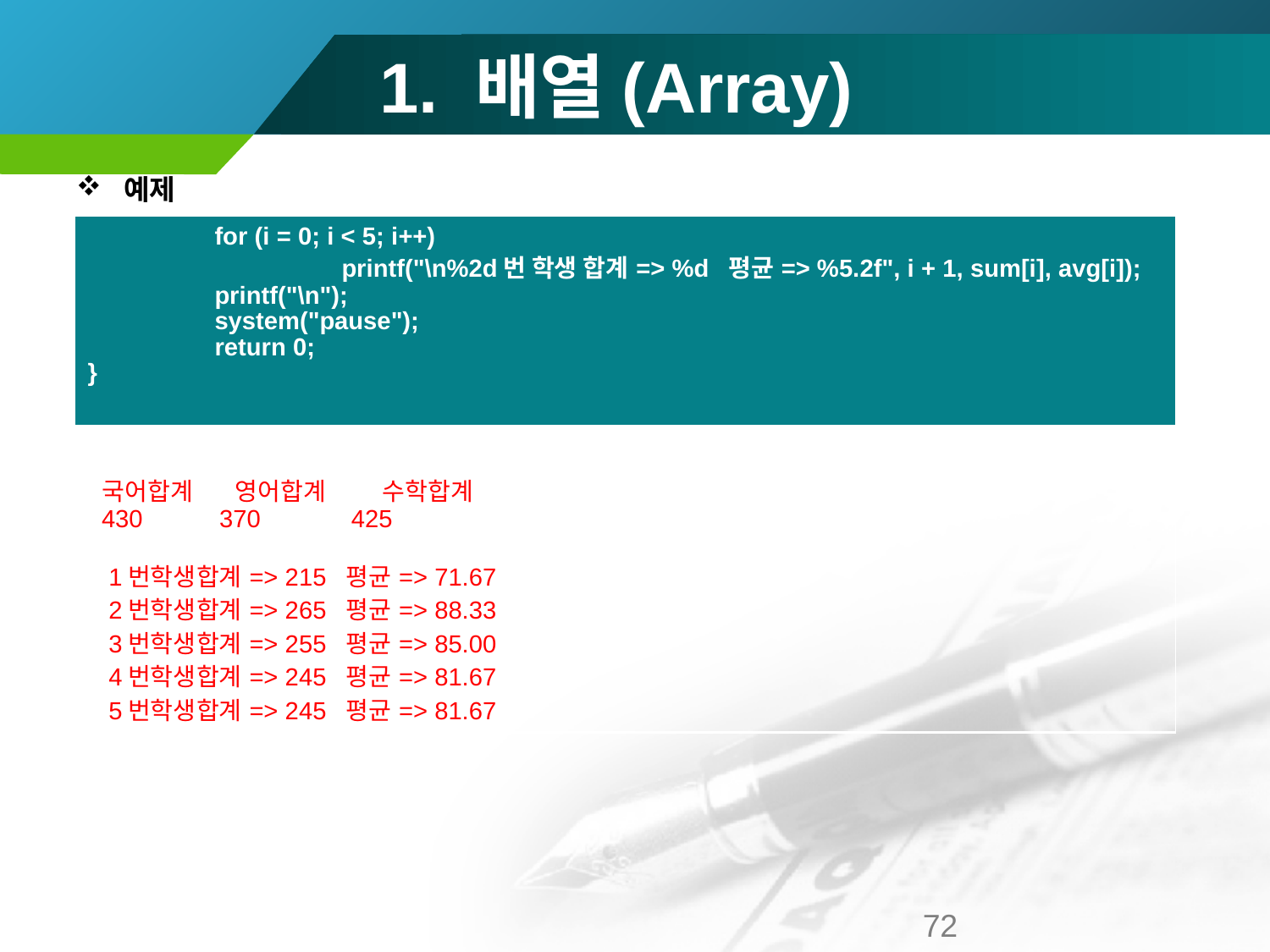

# 1. 배열(Array)
예제
| for (i = 0; i < 5; i++) printf("\n%2d번 학생 합계=> %d 평균=> %5.2f", i + 1, sum[i], avg[i]); printf("\n"); system("pause"); return 0; } |
| --- |
| 국어합계 영어합계 수학합계 430 370 425 1번학생합계=> 215 평균=> 71.67 2번학생합계=> 265 평균=> 88.33 3번학생합계=> 255 평균=> 85.00 4번학생합계=> 245 평균=> 81.67 5번학생합계=> 245 평균=> 81.67 |
| --- |
72